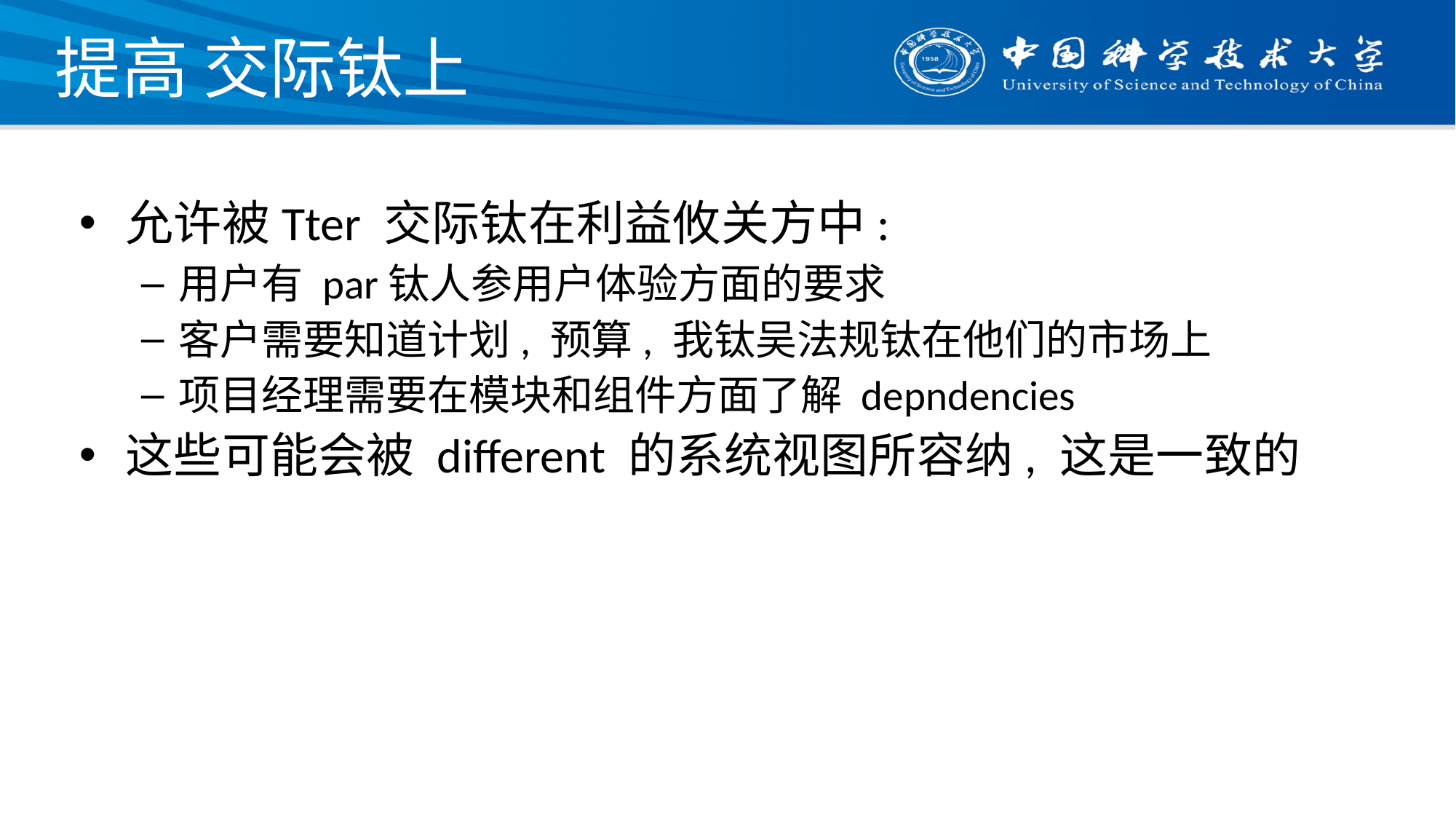

# 提高 交际钛上
允许被Tter 交际钛在利益攸关方中:
用户有 par钛人参用户体验方面的要求
客户需要知道计划, 预算, 我钛吴法规钛在他们的市场上
项目经理需要在模块和组件方面了解 depndencies
这些可能会被 diﬀerent 的系统视图所容纳, 这是一致的